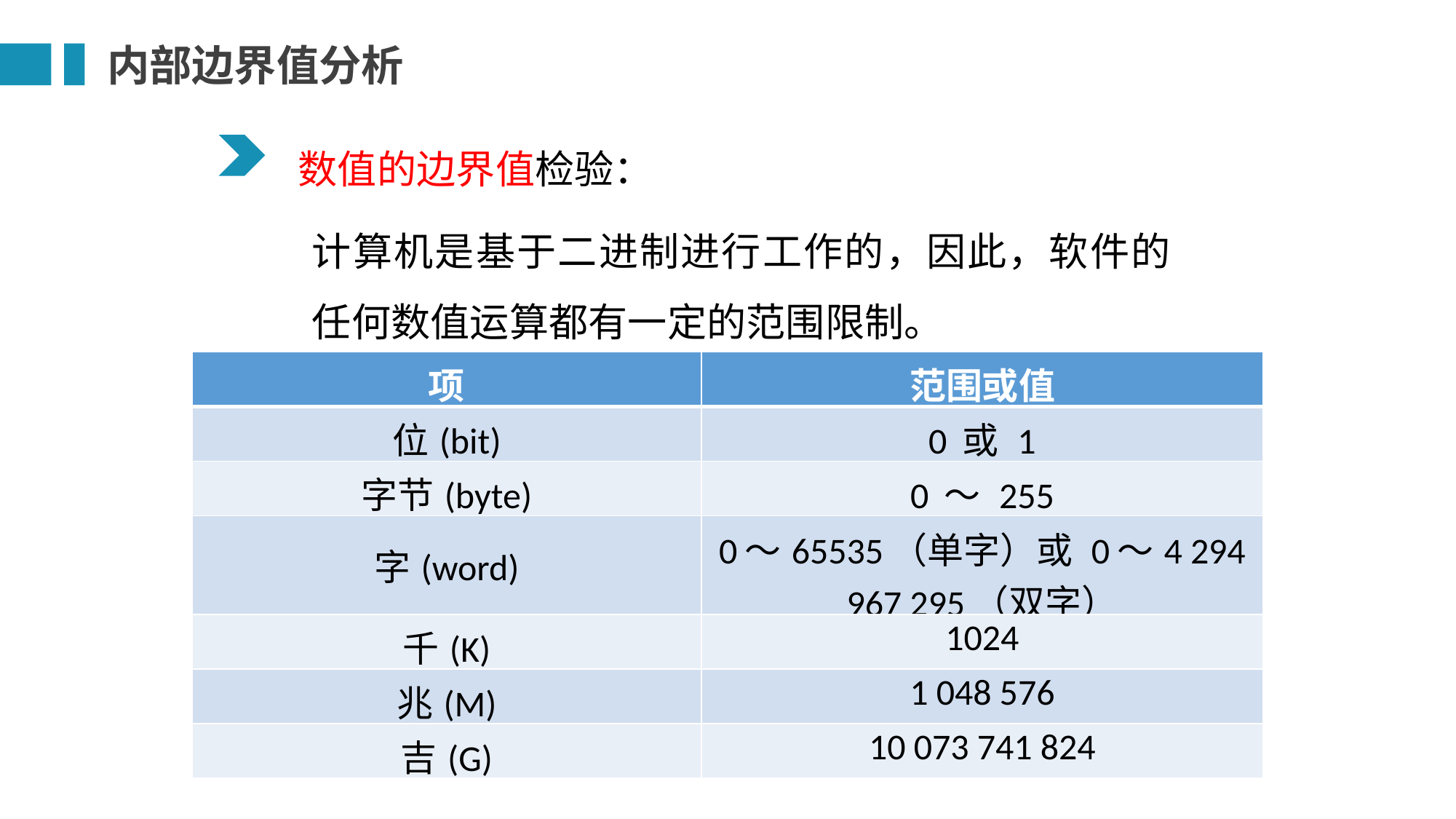

内部边界值分析

数值的边界值检验：

计算机是基于二进制进行工作的，因此，软件的任何数值运算都有一定的范围限制。
| 项 | 范围或值 |
| --- | --- |
| 位(bit) | 0 或 1 |
| 字节(byte) | 0 ～ 255 |
| 字(word) | 0～65535（单字）或 0～4 294 967 295（双字） |
| 千(K) | 1024 |
| 兆(M) | 1 048 576 |
| 吉(G) | 10 073 741 824 |
56